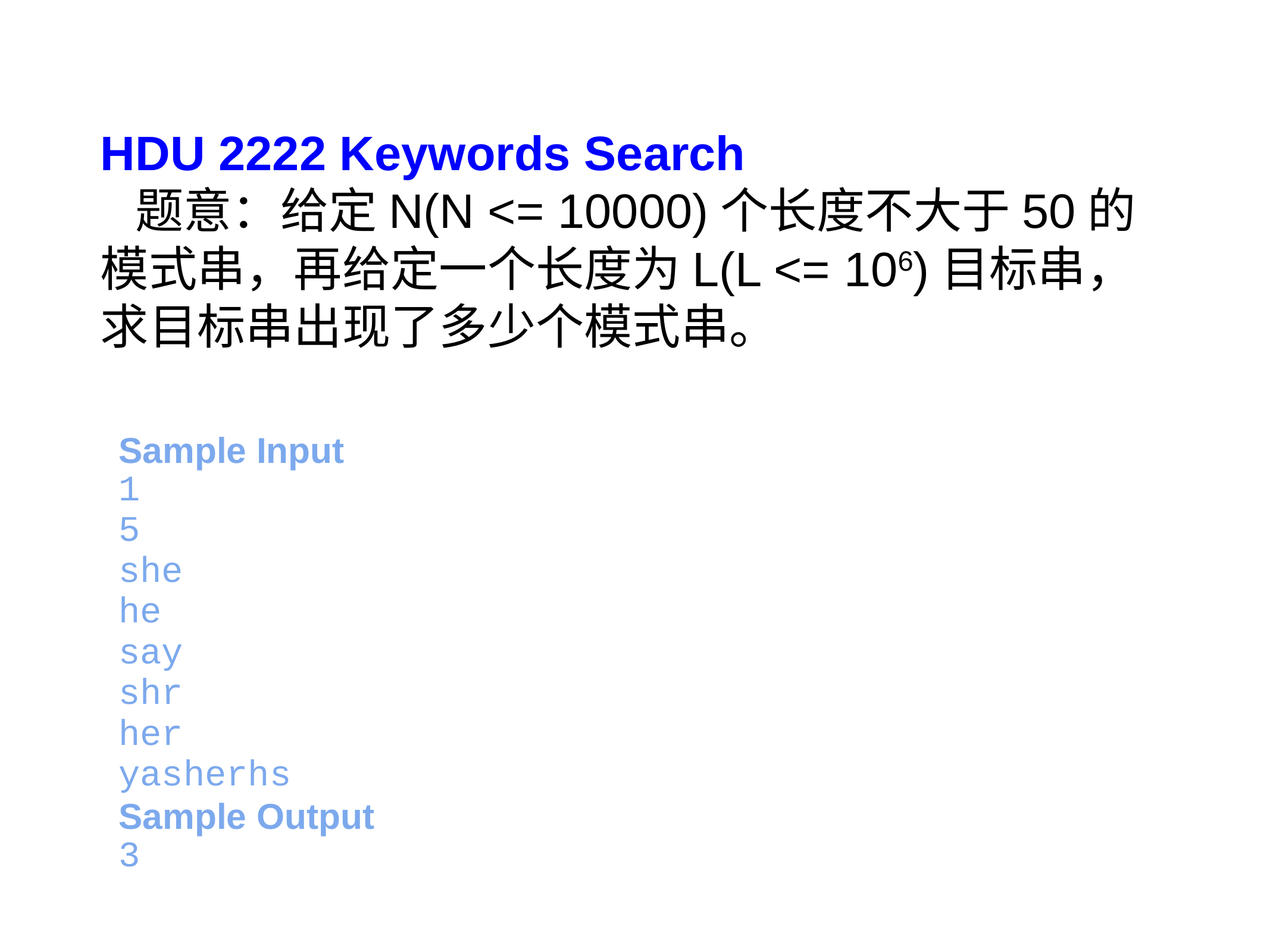

HDU 2222 Keywords Search
题意：给定N(N <= 10000)个长度不大于50的模式串，再给定一个长度为L(L <= 106)目标串，求目标串出现了多少个模式串。
| Sample Input 1 5 she he say shr her yasherhs Sample Output 3 |
| --- |